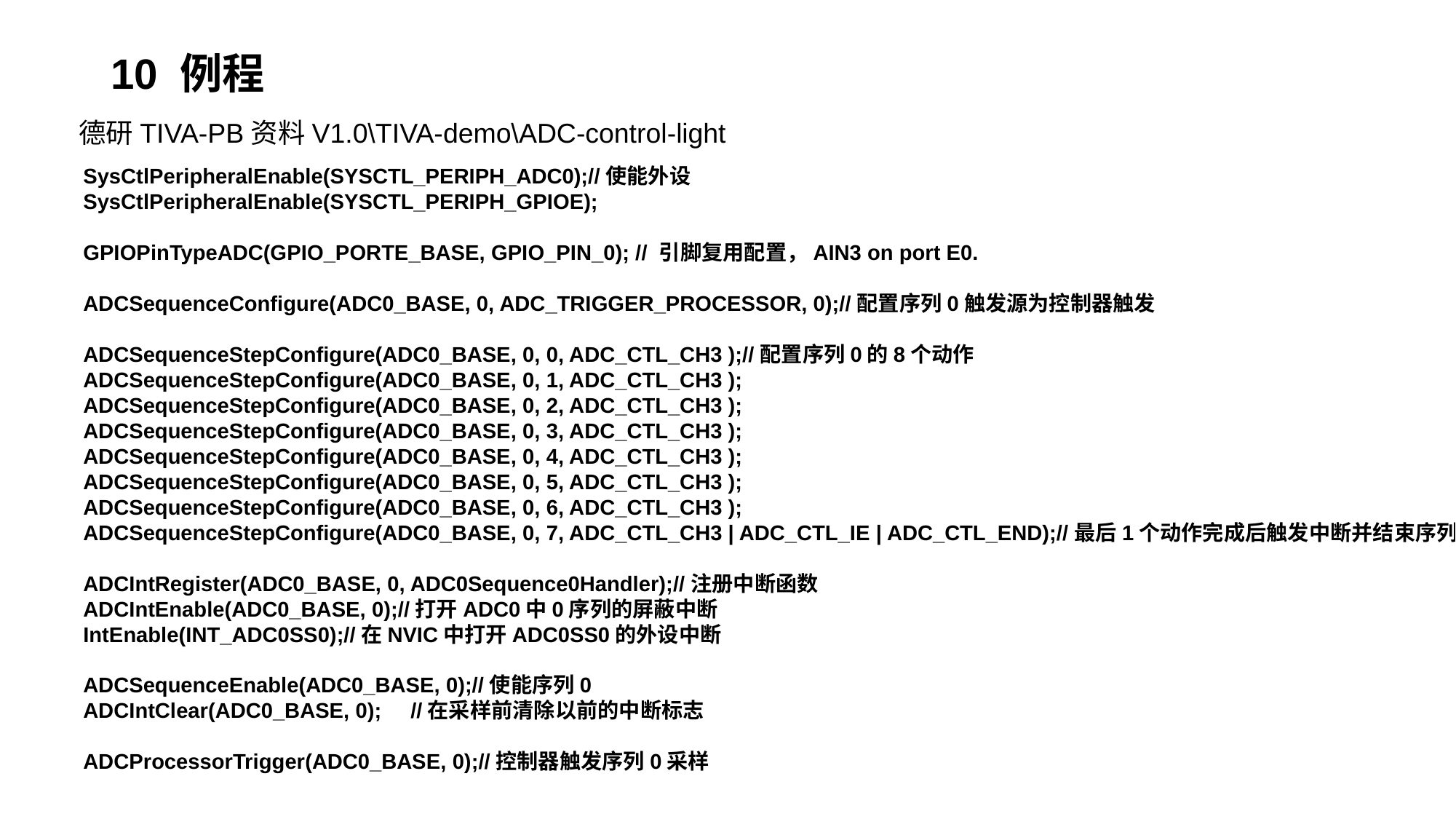

# 10 例程
德研TIVA-PB资料V1.0\TIVA-demo\ADC-control-light
SysCtlPeripheralEnable(SYSCTL_PERIPH_ADC0);//使能外设
SysCtlPeripheralEnable(SYSCTL_PERIPH_GPIOE);

GPIOPinTypeADC(GPIO_PORTE_BASE, GPIO_PIN_0); // 引脚复用配置，AIN3 on port E0.

ADCSequenceConfigure(ADC0_BASE, 0, ADC_TRIGGER_PROCESSOR, 0);//配置序列0触发源为控制器触发
ADCSequenceStepConfigure(ADC0_BASE, 0, 0, ADC_CTL_CH3 );//配置序列0的8个动作
ADCSequenceStepConfigure(ADC0_BASE, 0, 1, ADC_CTL_CH3 );
ADCSequenceStepConfigure(ADC0_BASE, 0, 2, ADC_CTL_CH3 );
ADCSequenceStepConfigure(ADC0_BASE, 0, 3, ADC_CTL_CH3 );
ADCSequenceStepConfigure(ADC0_BASE, 0, 4, ADC_CTL_CH3 );
ADCSequenceStepConfigure(ADC0_BASE, 0, 5, ADC_CTL_CH3 );
ADCSequenceStepConfigure(ADC0_BASE, 0, 6, ADC_CTL_CH3 );
ADCSequenceStepConfigure(ADC0_BASE, 0, 7, ADC_CTL_CH3 | ADC_CTL_IE | ADC_CTL_END);//最后1个动作完成后触发中断并结束序列

ADCIntRegister(ADC0_BASE, 0, ADC0Sequence0Handler);//注册中断函数
ADCIntEnable(ADC0_BASE, 0);//打开ADC0中0序列的屏蔽中断
IntEnable(INT_ADC0SS0);//在NVIC中打开ADC0SS0的外设中断

ADCSequenceEnable(ADC0_BASE, 0);//使能序列0
ADCIntClear(ADC0_BASE, 0);	//在采样前清除以前的中断标志

ADCProcessorTrigger(ADC0_BASE, 0);//控制器触发序列0采样